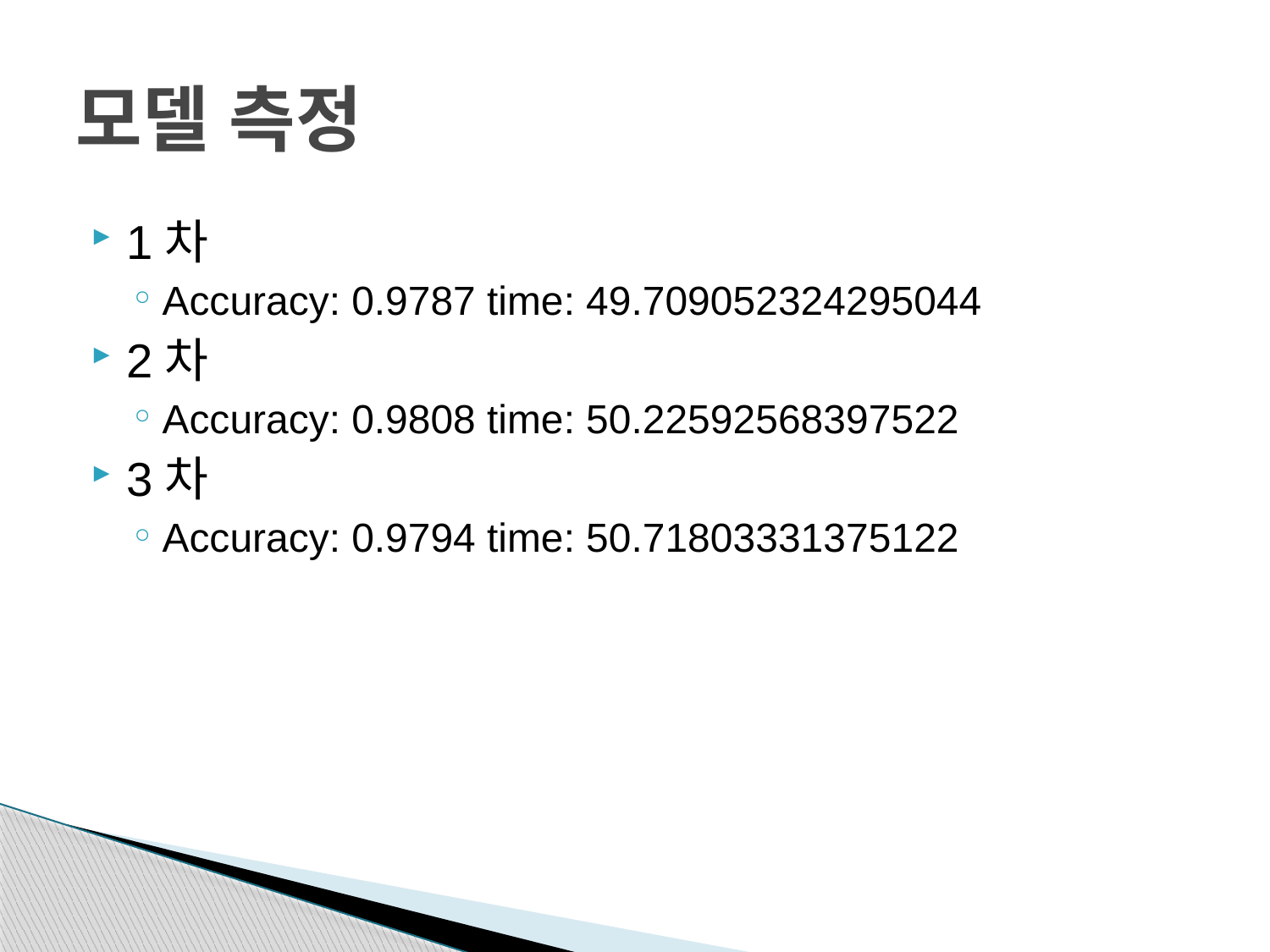

# 모델 측정
1차
Accuracy: 0.9787 time: 49.709052324295044
2차
Accuracy: 0.9808 time: 50.22592568397522
3차
Accuracy: 0.9794 time: 50.71803331375122